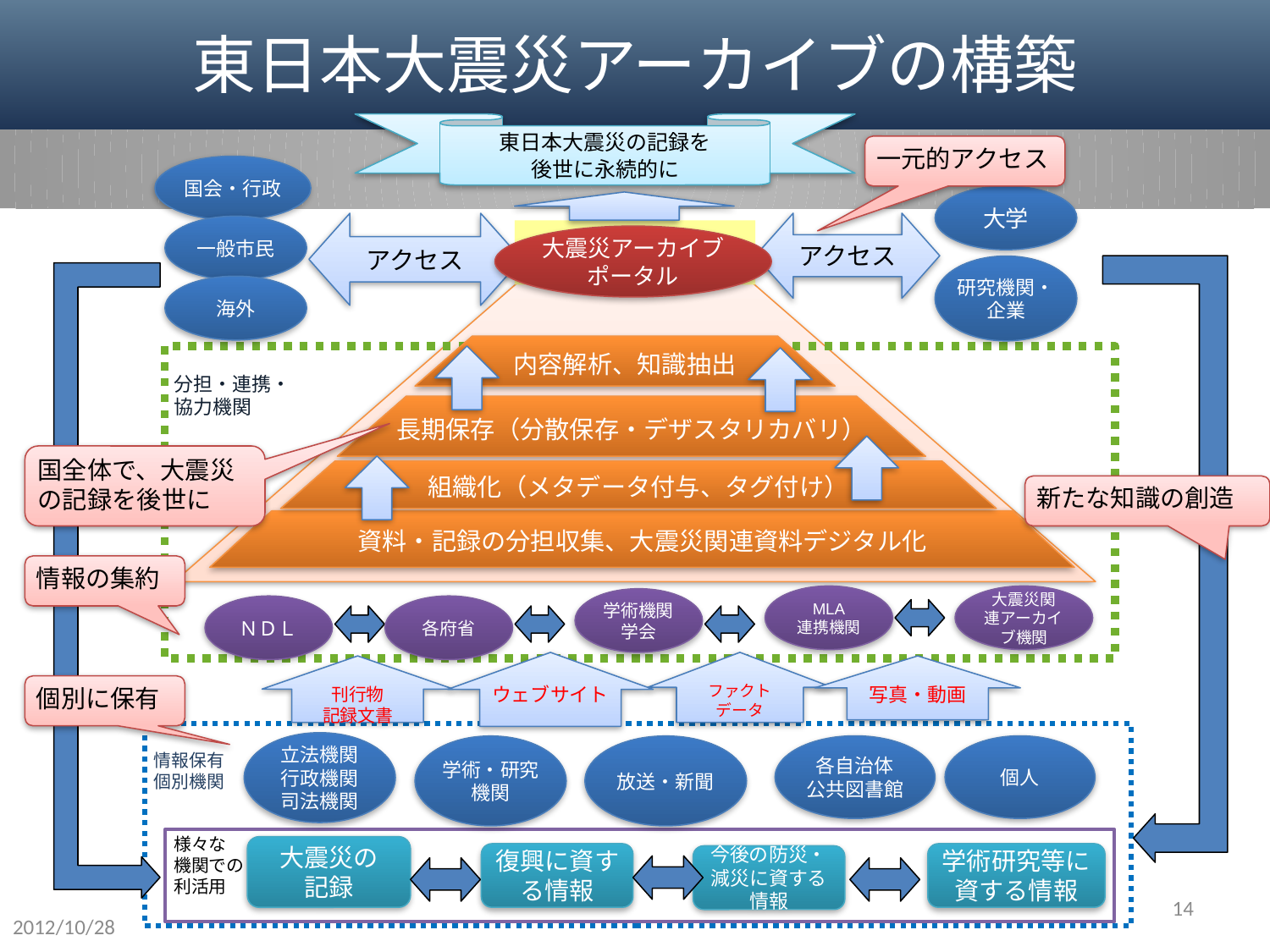

東日本大震災アーカイブの構築
東日本大震災の記録を
後世に永続的に
一元的アクセス
国会・行政
大学

アクセス
アクセス
一般市民

大震災アーカイブ
ポータル
研究機関・企業
海外

内容解析、知識抽出

分担・連携・
協力機関

長期保存（分散保存・デザスタリカバリ）

国全体で、大震災の記録を後世に

組織化（メタデータ付与、タグ付け）
新たな知識の創造

資料・記録の分担収集、大震災関連資料デジタル化

情報の集約
MLA
連携機関
大震災関連アーカイブ機関
学術機関
学会
ＮＤＬ
各府省

ウェブサイト
ファクト
データ
刊行物
記録文書
写真・動画
個別に保有

情報保有
個別機関
立法機関
行政機関
司法機関
学術・研究機関
放送・新聞
各自治体
公共図書館
個人
様々な
機関での
利活用

大震災の
記録
復興に資する情報
学術研究等に資する情報
今後の防災・減災に資する情報

# 図4 新たな知識の創造と還流
14
2012/10/28